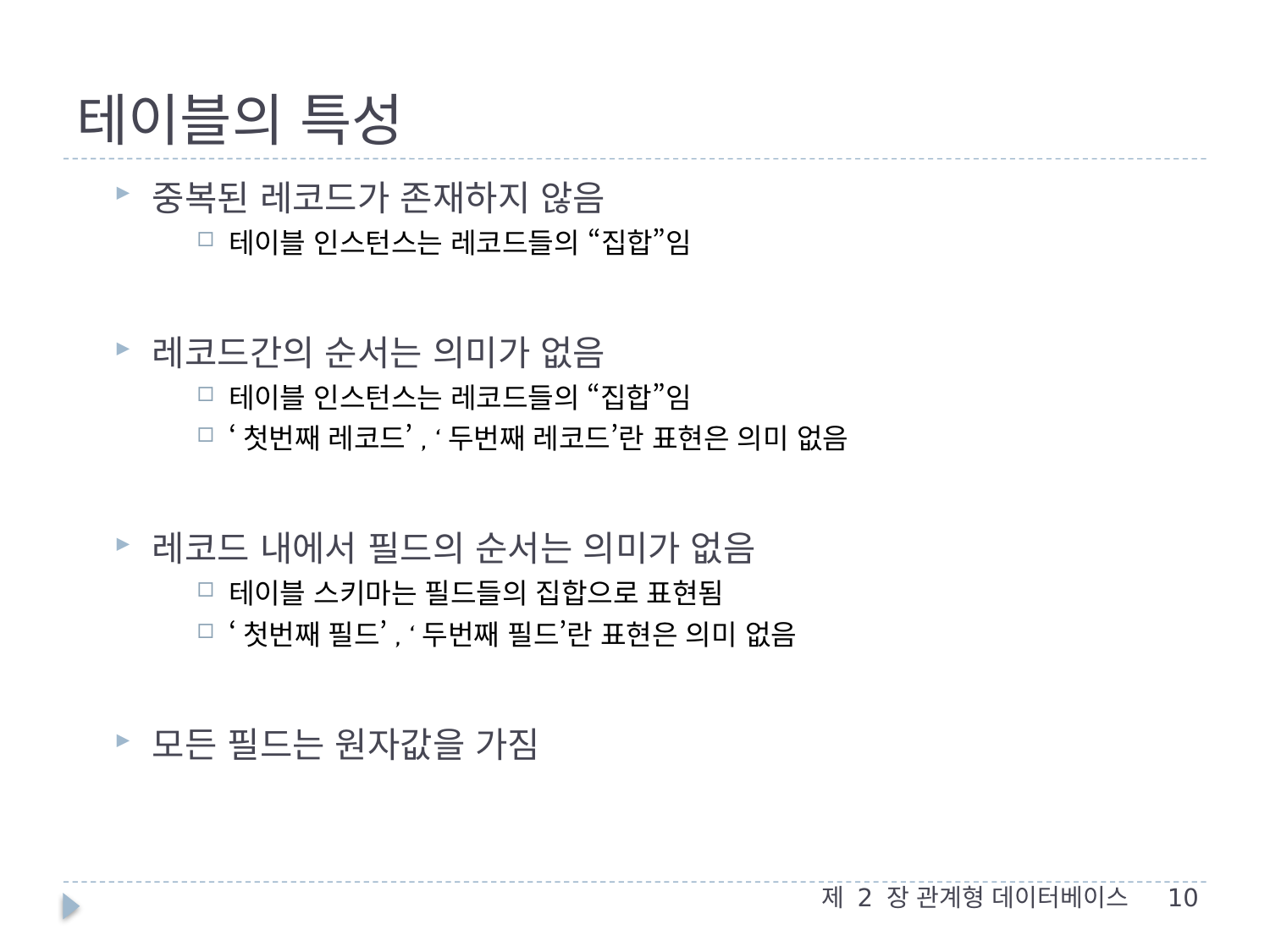

# 테이블의 특성
중복된 레코드가 존재하지 않음
테이블 인스턴스는 레코드들의 “집합”임

레코드간의 순서는 의미가 없음
테이블 인스턴스는 레코드들의 “집합”임
‘첫번째 레코드’, ‘두번째 레코드’란 표현은 의미 없음

레코드 내에서 필드의 순서는 의미가 없음
테이블 스키마는 필드들의 집합으로 표현됨
‘첫번째 필드’, ‘두번째 필드’란 표현은 의미 없음

모든 필드는 원자값을 가짐
제 2 장 관계형 데이터베이스
10